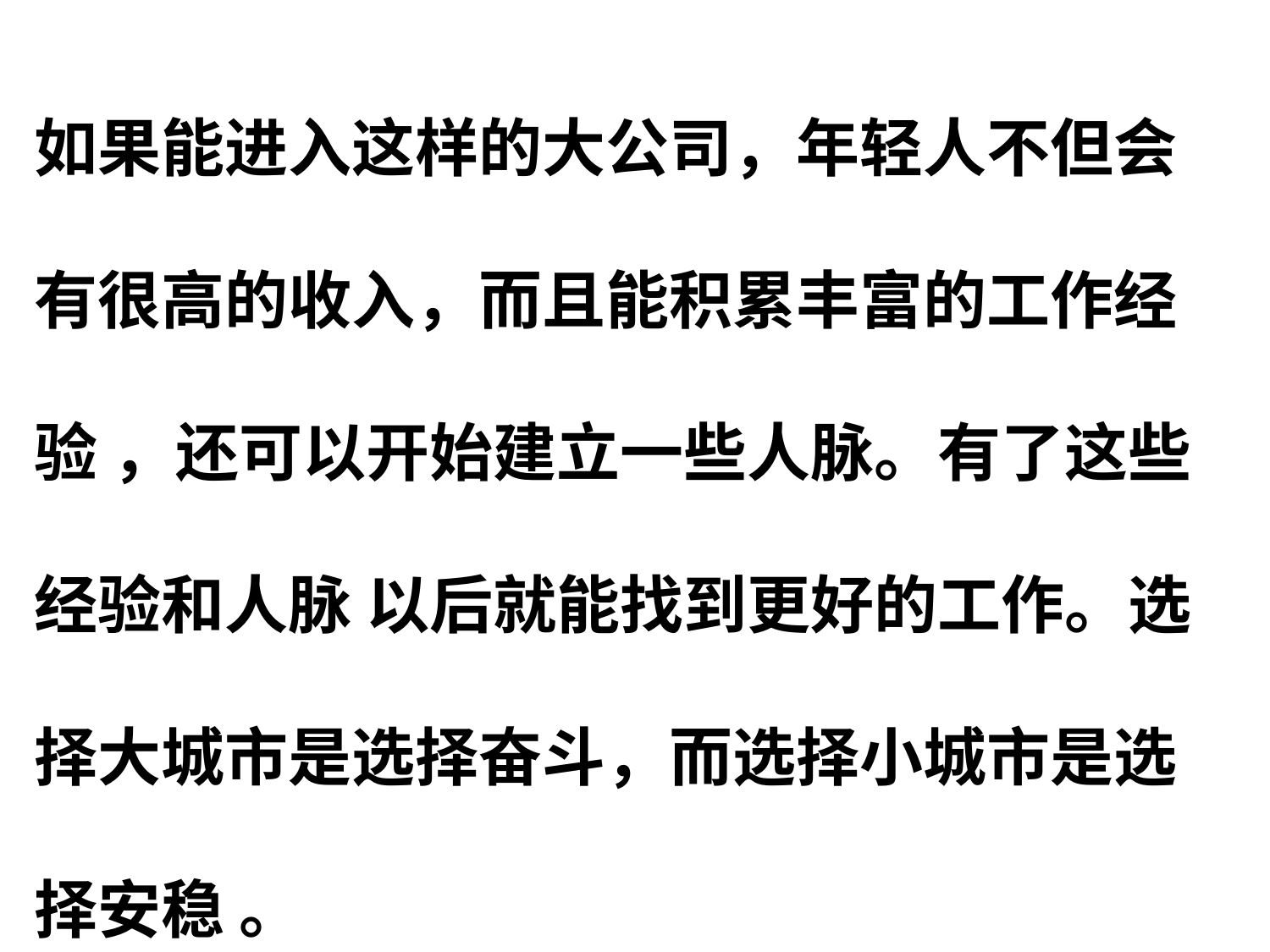

如果能进入这样的大公司，年轻人不但会有很高的收入，而且能积累丰富的工作经验 ，还可以开始建立一些人脉。有了这些经验和人脉 以后就能找到更好的工作。选择大城市是选择奋斗，而选择小城市是选择安稳 。